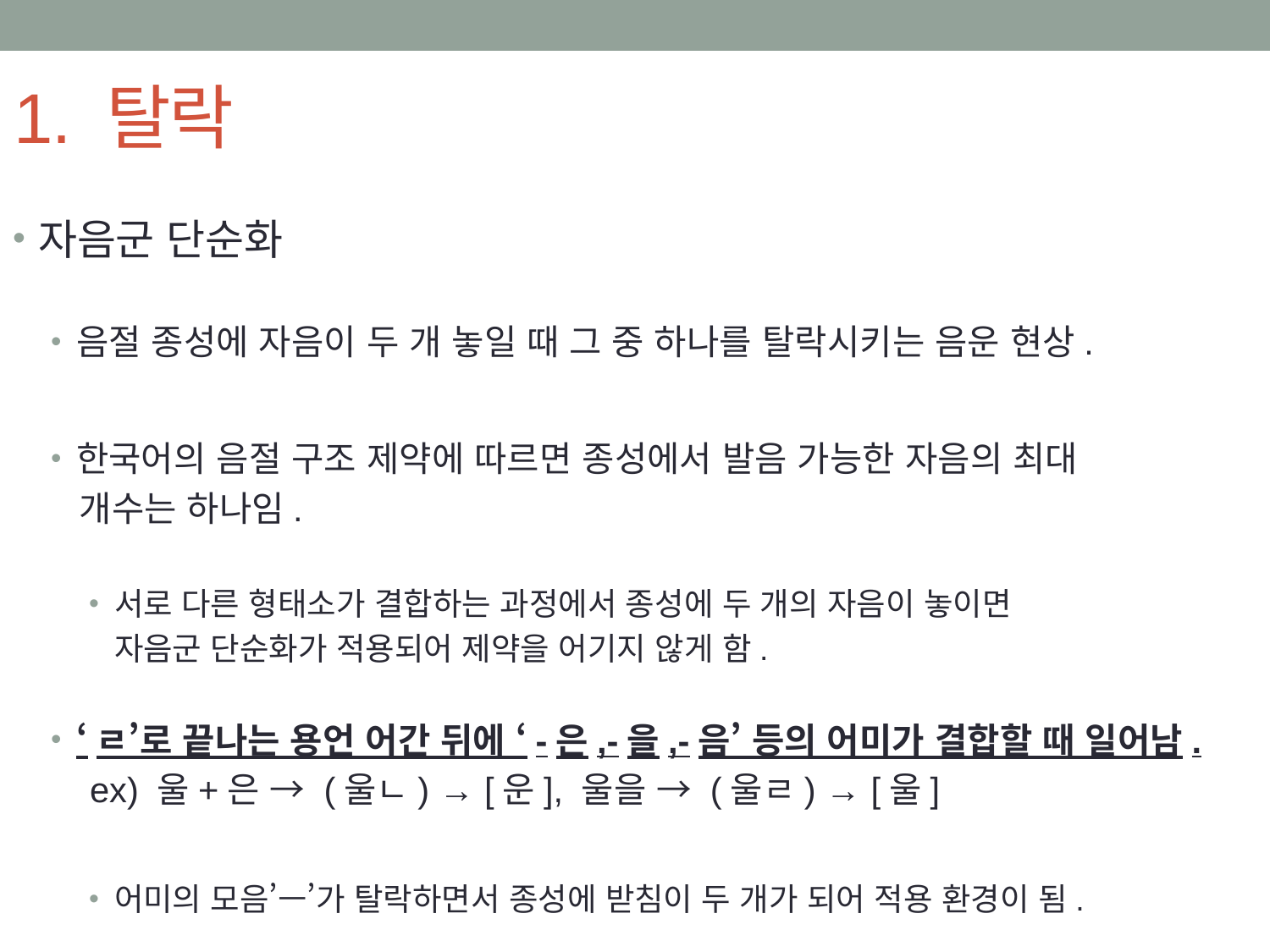

# 1. 탈락
자음군 단순화

음절 종성에 자음이 두 개 놓일 때 그 중 하나를 탈락시키는 음운 현상.

한국어의 음절 구조 제약에 따르면 종성에서 발음 가능한 자음의 최대
  개수는 하나임.

서로 다른 형태소가 결합하는 과정에서 종성에 두 개의 자음이 놓이면
  자음군 단순화가 적용되어 제약을 어기지 않게 함.

‘ㄹ’로 끝나는 용언 어간 뒤에 ‘-은,-을,-음’ 등의 어미가 결합할 때 일어남.
    ex) 울+은 → (울ㄴ) → [운], 울을 → (울ㄹ) → [울]

어미의 모음’ㅡ’가 탈락하면서 종성에 받침이 두 개가 되어 적용 환경이 됨.